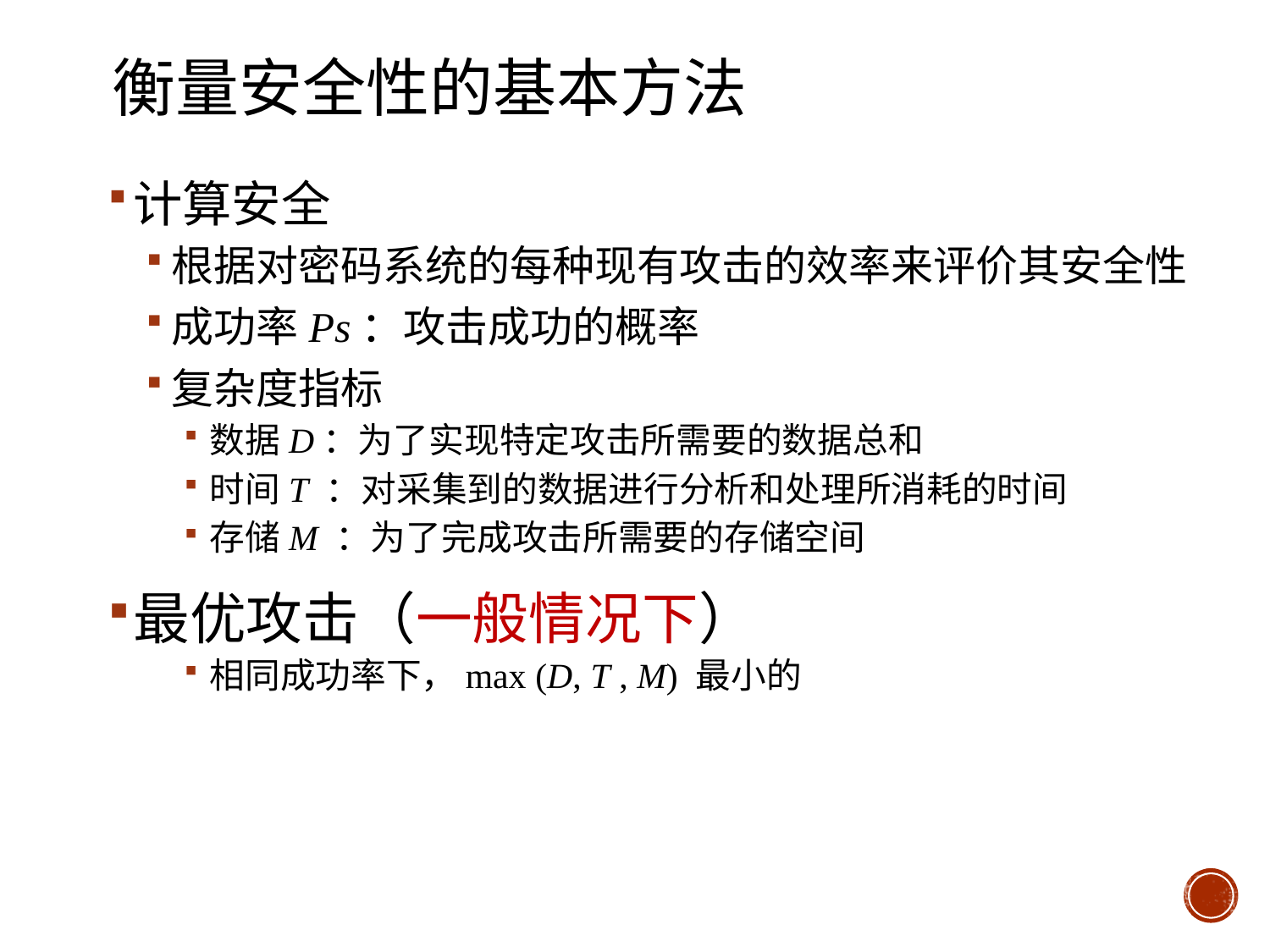

# 衡量安全性的基本方法
计算安全
根据对密码系统的每种现有攻击的效率来评价其安全性
成功率Ps：攻击成功的概率
复杂度指标
数据D：为了实现特定攻击所需要的数据总和
时间T ：对采集到的数据进行分析和处理所消耗的时间
存储M ：为了完成攻击所需要的存储空间
最优攻击（一般情况下）
相同成功率下，max (D, T , M) 最小的